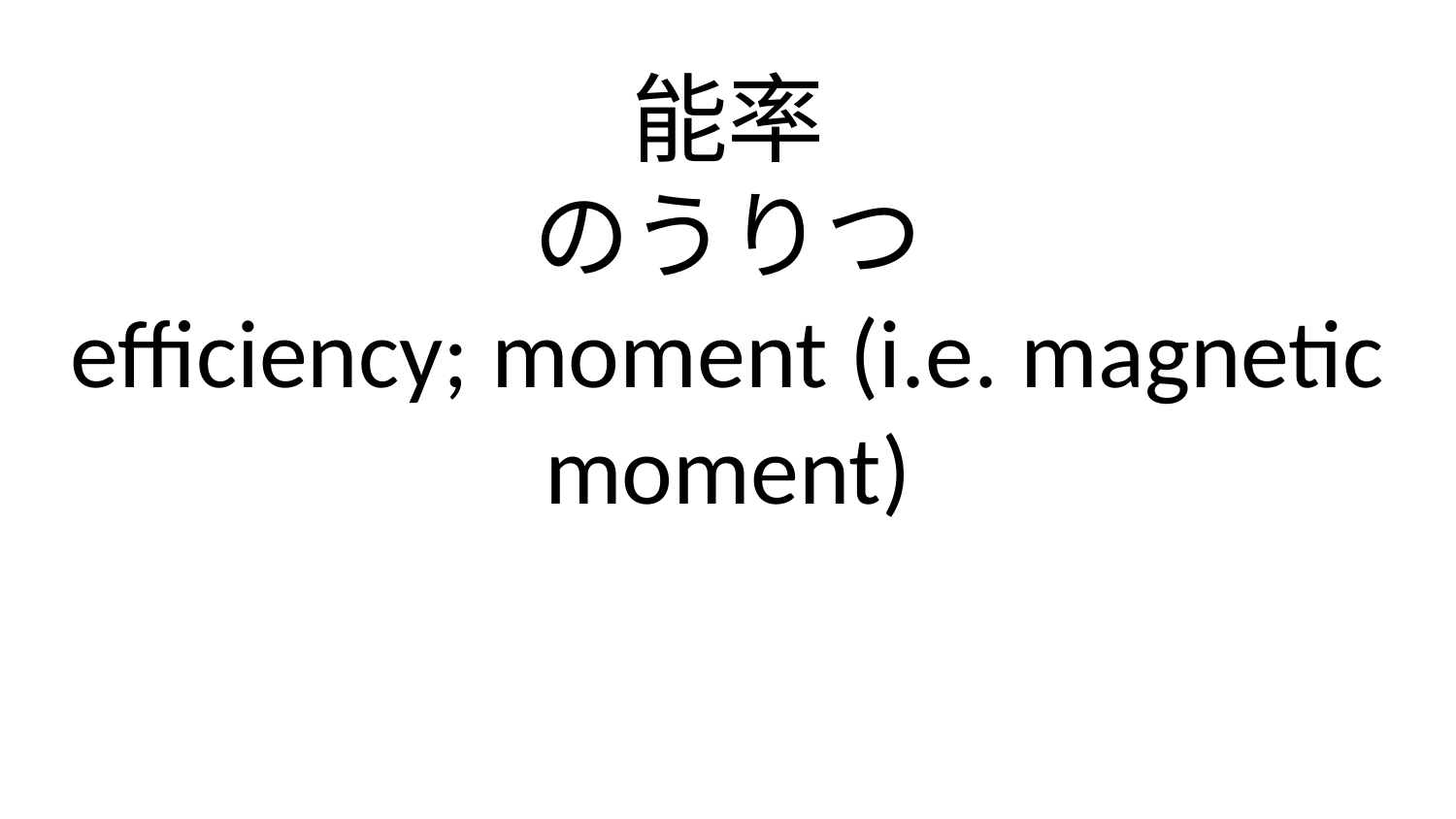

能率
のうりつ
efficiency; moment (i.e. magnetic moment)